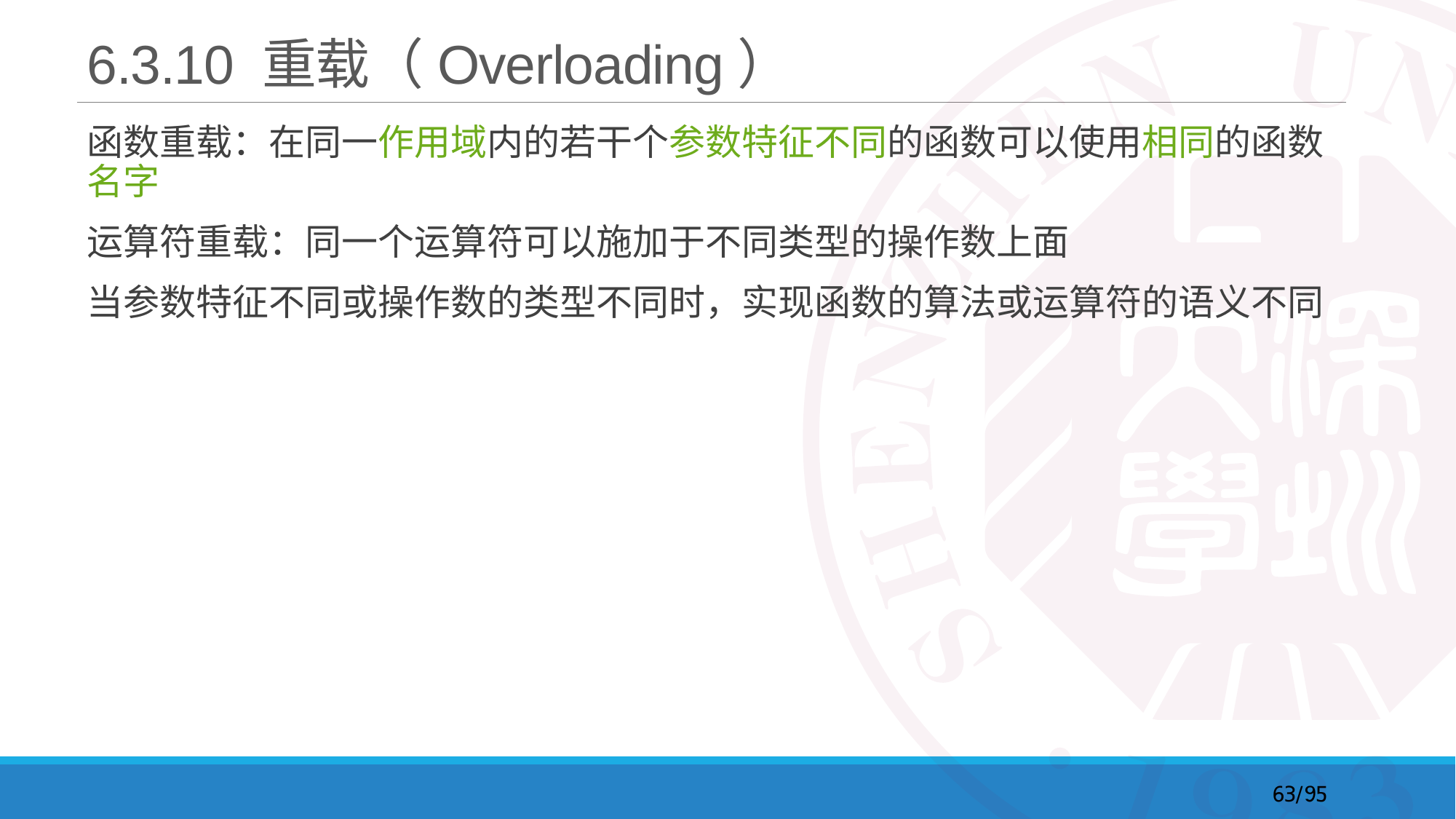

# 6.3.10 重载（Overloading）
函数重载：在同一作用域内的若干个参数特征不同的函数可以使用相同的函数名字
运算符重载：同一个运算符可以施加于不同类型的操作数上面
当参数特征不同或操作数的类型不同时，实现函数的算法或运算符的语义不同
63/95